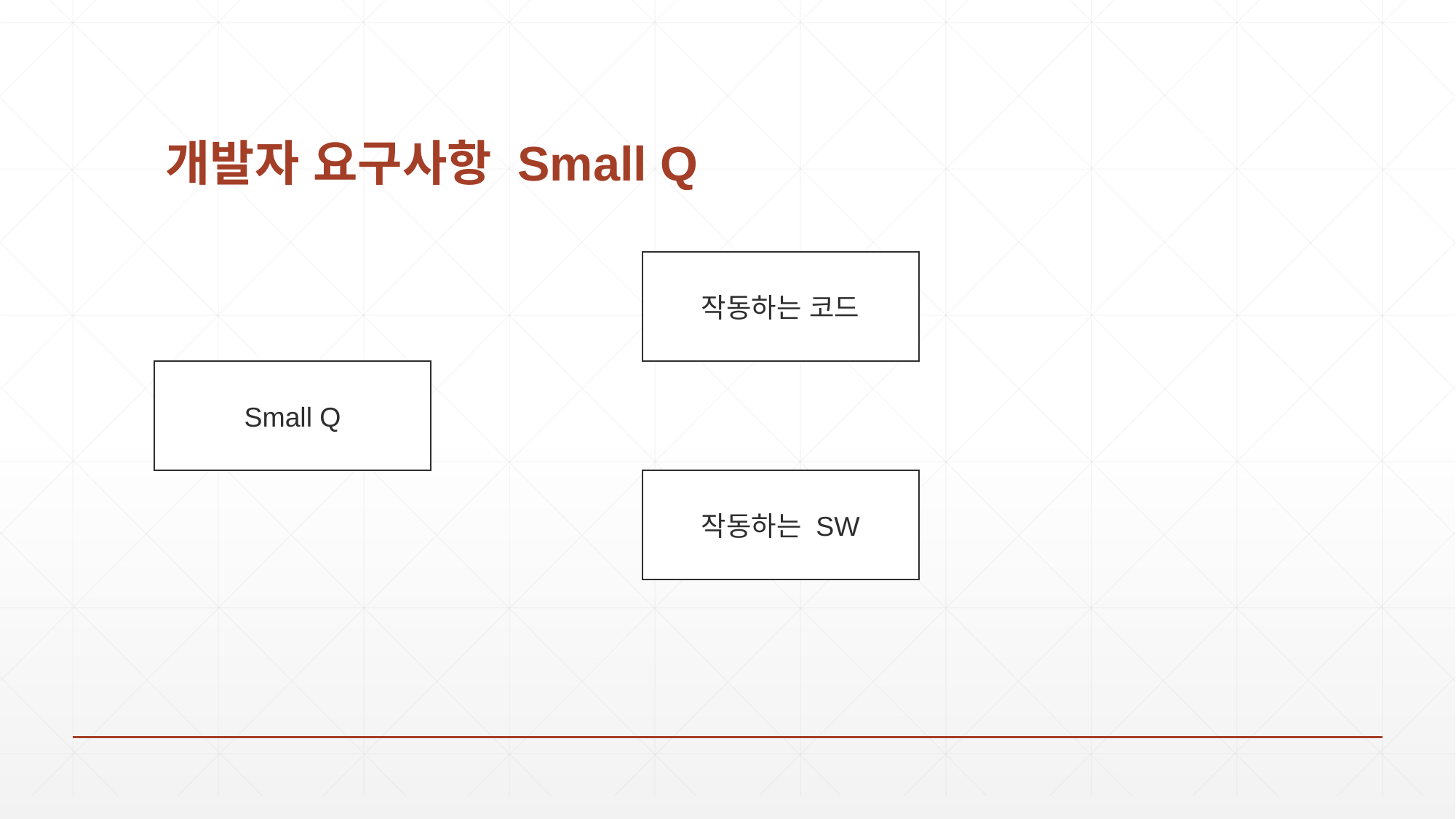

# 개발자 요구사항 Small Q
작동하는 코드
Small Q
작동하는 SW